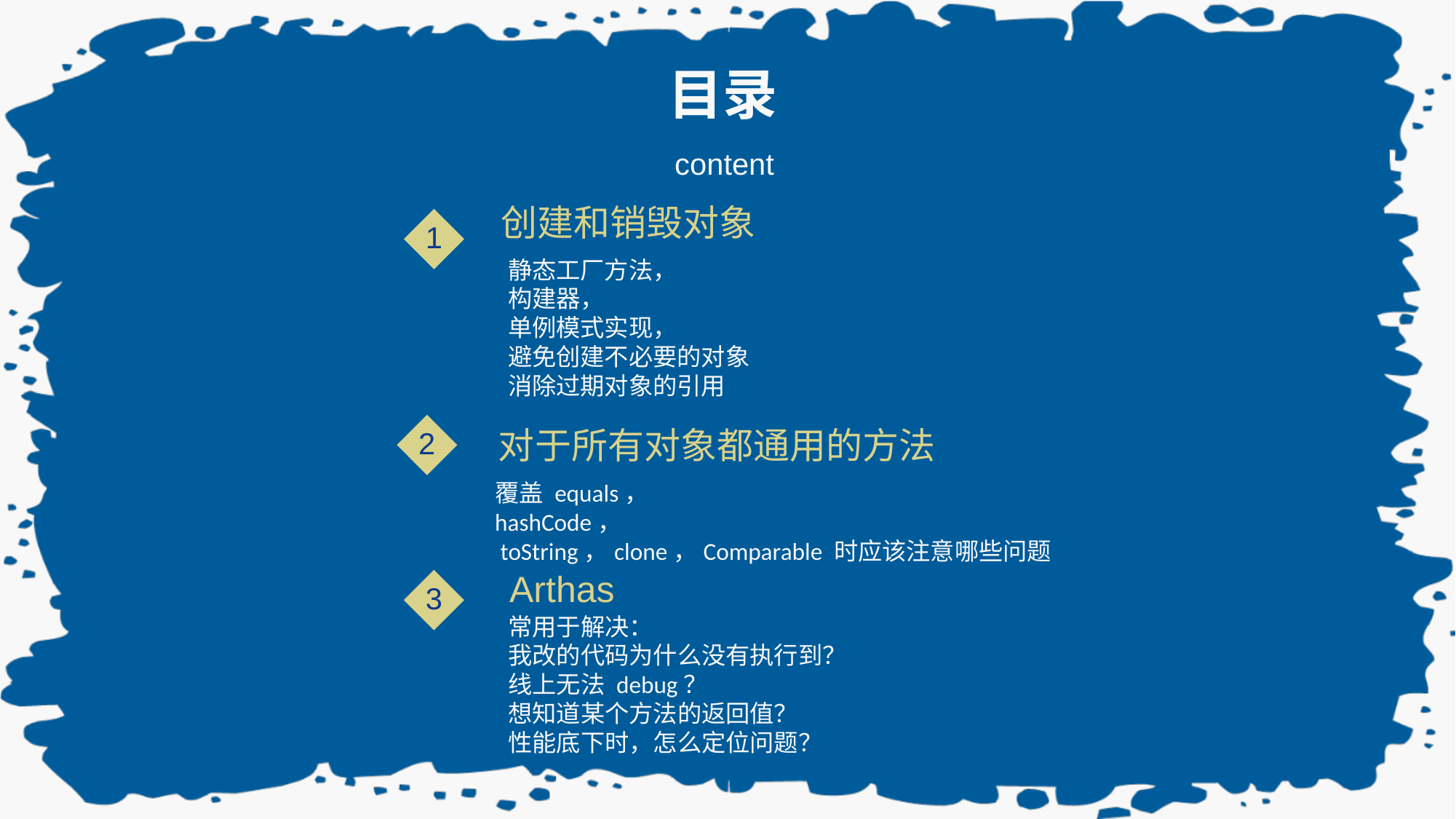

目录
content
创建和销毁对象

1
静态工厂方法，
构建器，
单例模式实现，
避免创建不必要的对象
消除过期对象的引用

2
对于所有对象都通用的方法
覆盖 equals，
hashCode，
 toString，clone，Comparable 时应该注意哪些问题
Arthas

3
常用于解决：
我改的代码为什么没有执行到？
线上无法 debug？
想知道某个方法的返回值？
性能底下时，怎么定位问题？